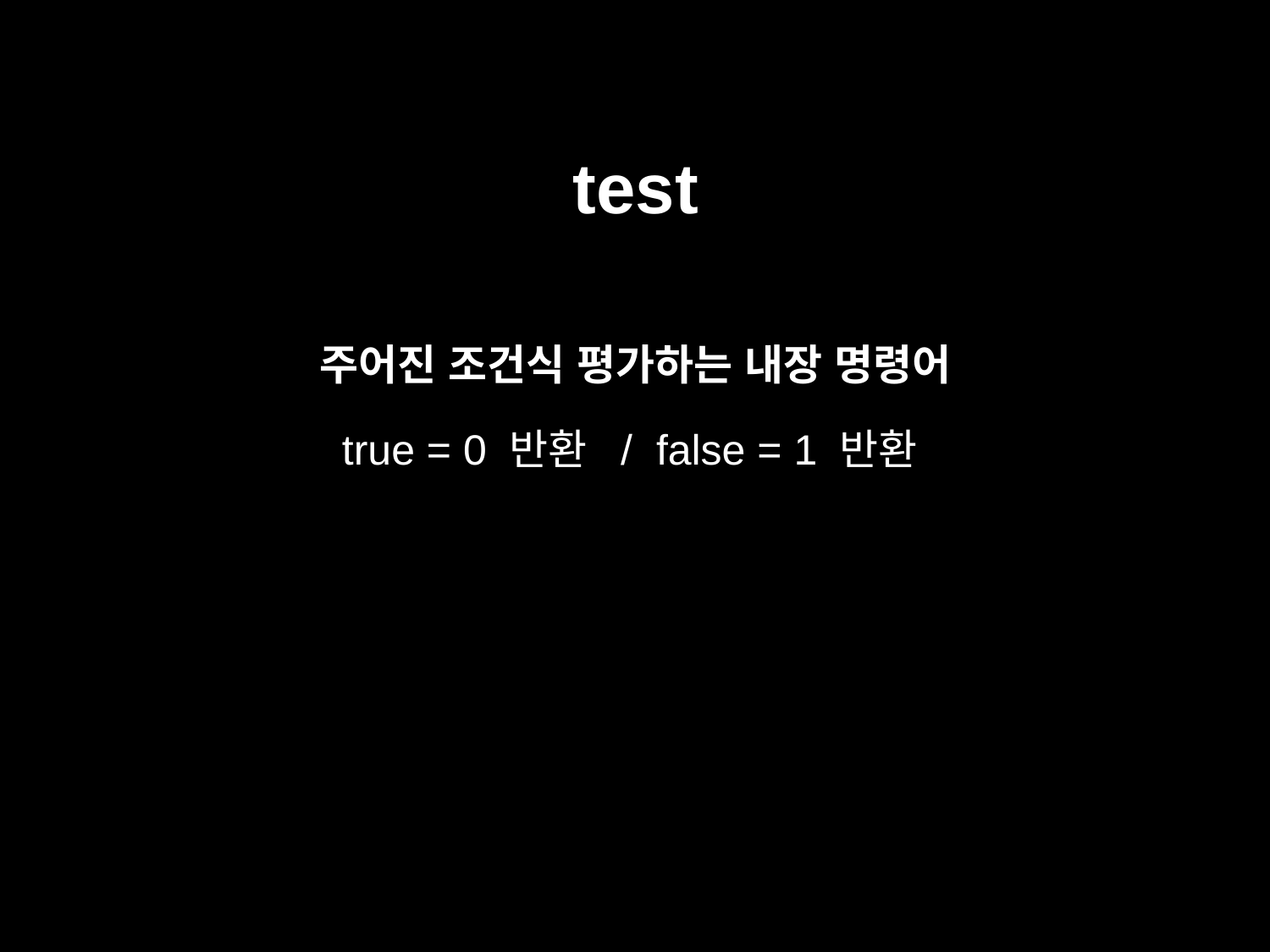

# test
주어진 조건식 평가하는 내장 명령어
true = 0 반환  /  false = 1 반환